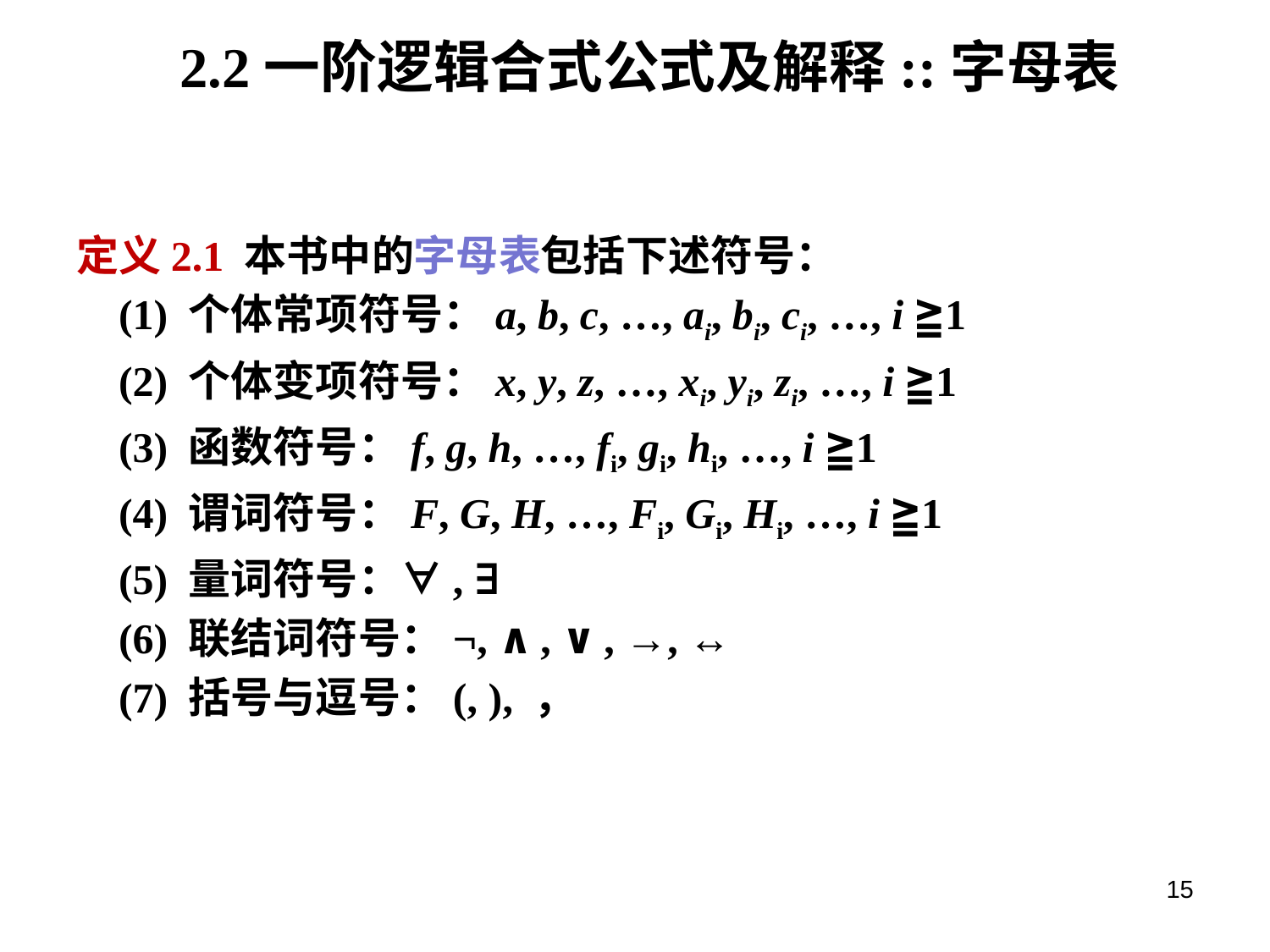

# 2.2一阶逻辑合式公式及解释::字母表
定义2.1 本书中的字母表包括下述符号：
    (1) 个体常项符号：a, b, c, …, ai, bi, ci, …, i ≧1
    (2) 个体变项符号：x, y, z, …, xi, yi, zi, …, i ≧1
    (3) 函数符号：f, g, h, …, fi, gi, hi, …, i ≧1
    (4) 谓词符号：F, G, H, …, Fi, Gi, Hi, …, i ≧1
    (5) 量词符号：∀, ∃
    (6) 联结词符号：¬, ∧, ∨, →, ↔
    (7) 括号与逗号：(, ), ，
15